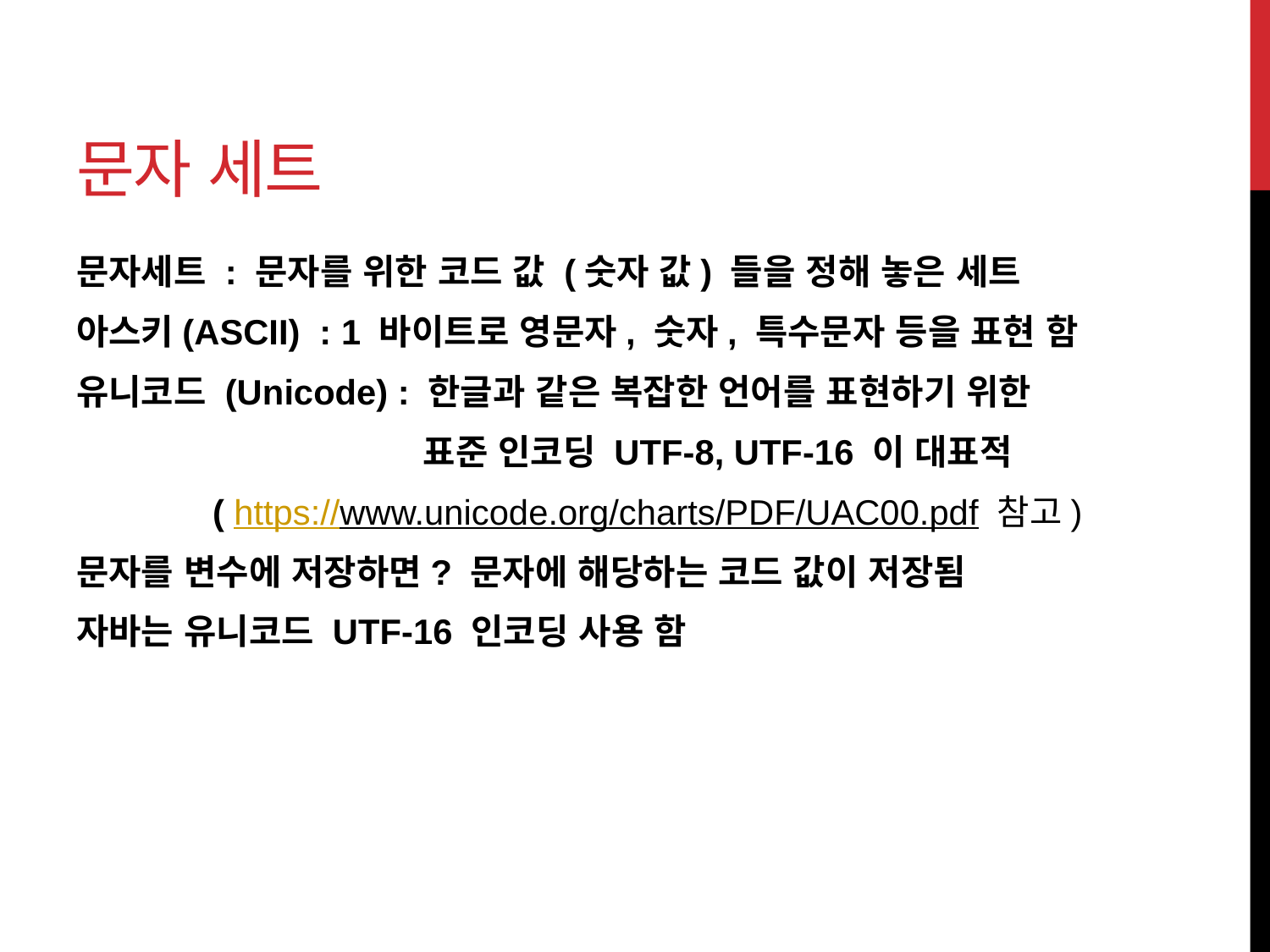

# 문자 세트
문자세트 : 문자를 위한 코드 값 (숫자 값) 들을 정해 놓은 세트
아스키(ASCII)  : 1 바이트로 영문자, 숫자, 특수문자 등을 표현 함
유니코드 (Unicode) : 한글과 같은 복잡한 언어를 표현하기 위한
                                  표준 인코딩 UTF-8, UTF-16 이 대표적
              ( https://www.unicode.org/charts/PDF/UAC00.pdf 참고)
문자를 변수에 저장하면? 문자에 해당하는 코드 값이 저장됨
자바는 유니코드 UTF-16 인코딩 사용 함